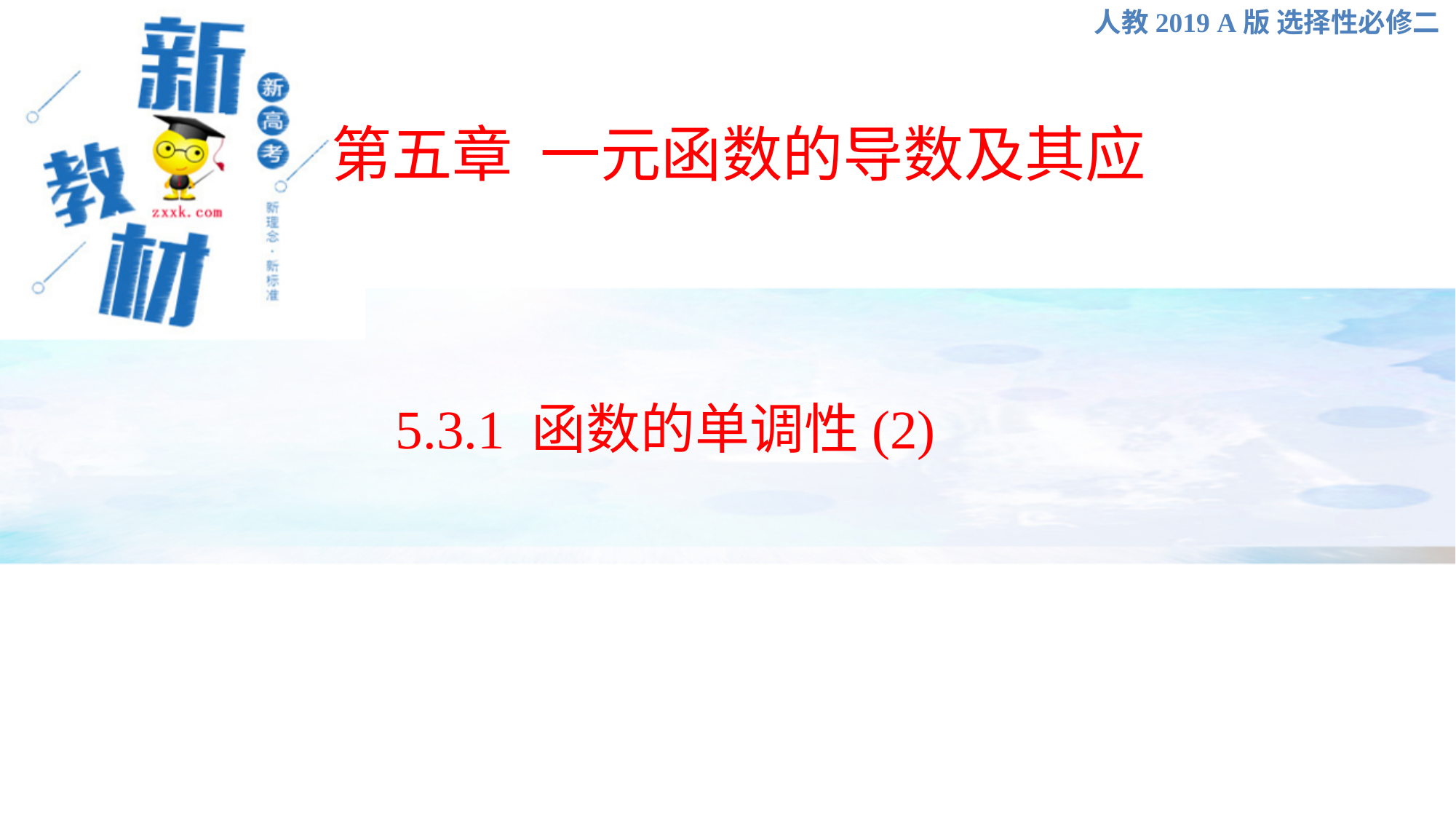

人教2019 A版 选择性必修二
第五章  一元函数的导数及其应

5.3.1 函数的单调性(2)